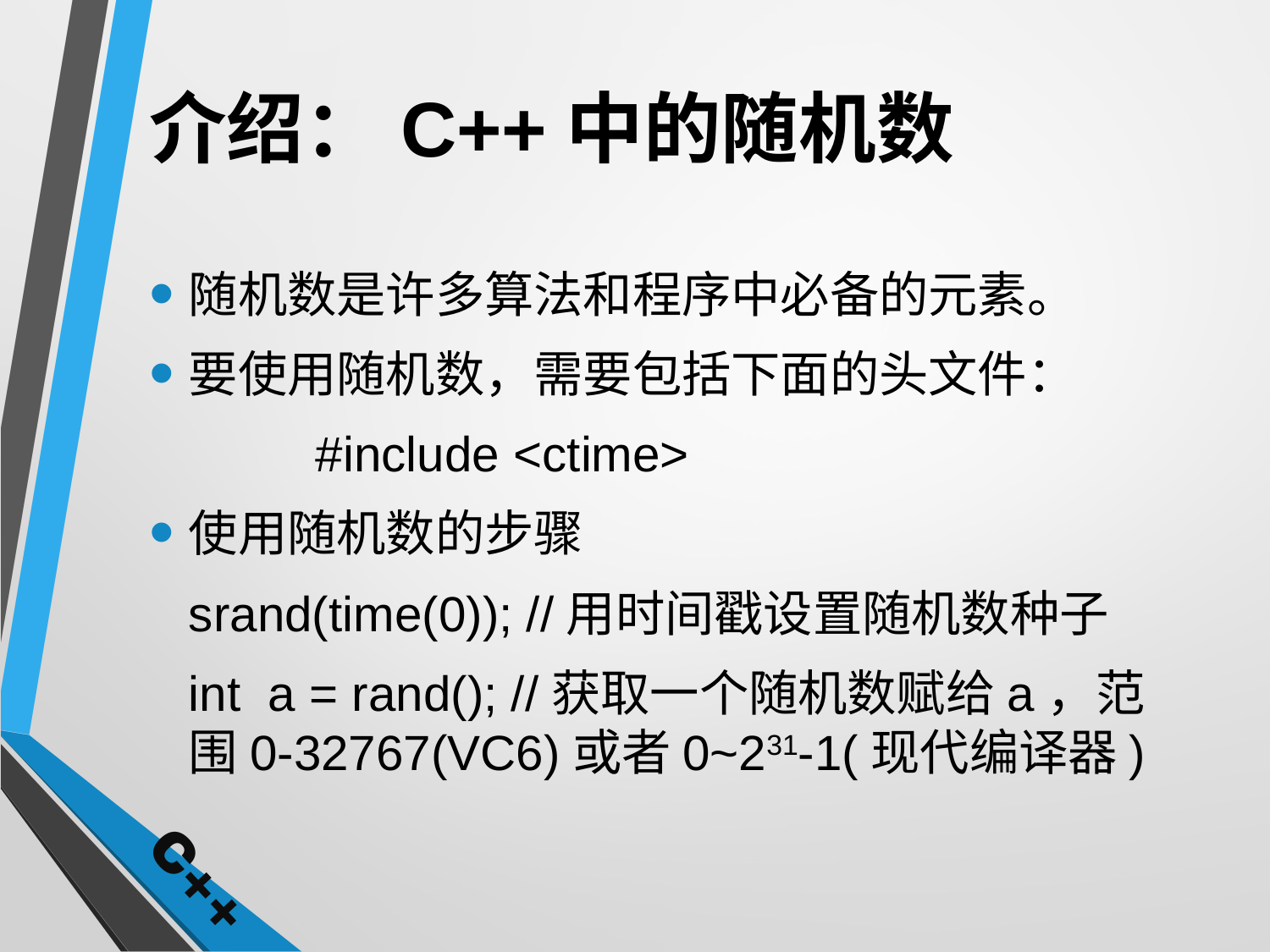

# 介绍：C++中的随机数
随机数是许多算法和程序中必备的元素。
要使用随机数，需要包括下面的头文件：
		#include <ctime>
使用随机数的步骤
	srand(time(0)); //用时间戳设置随机数种子
	int  a = rand(); //获取一个随机数赋给a，范围0-32767(VC6)或者0~231-1(现代编译器)